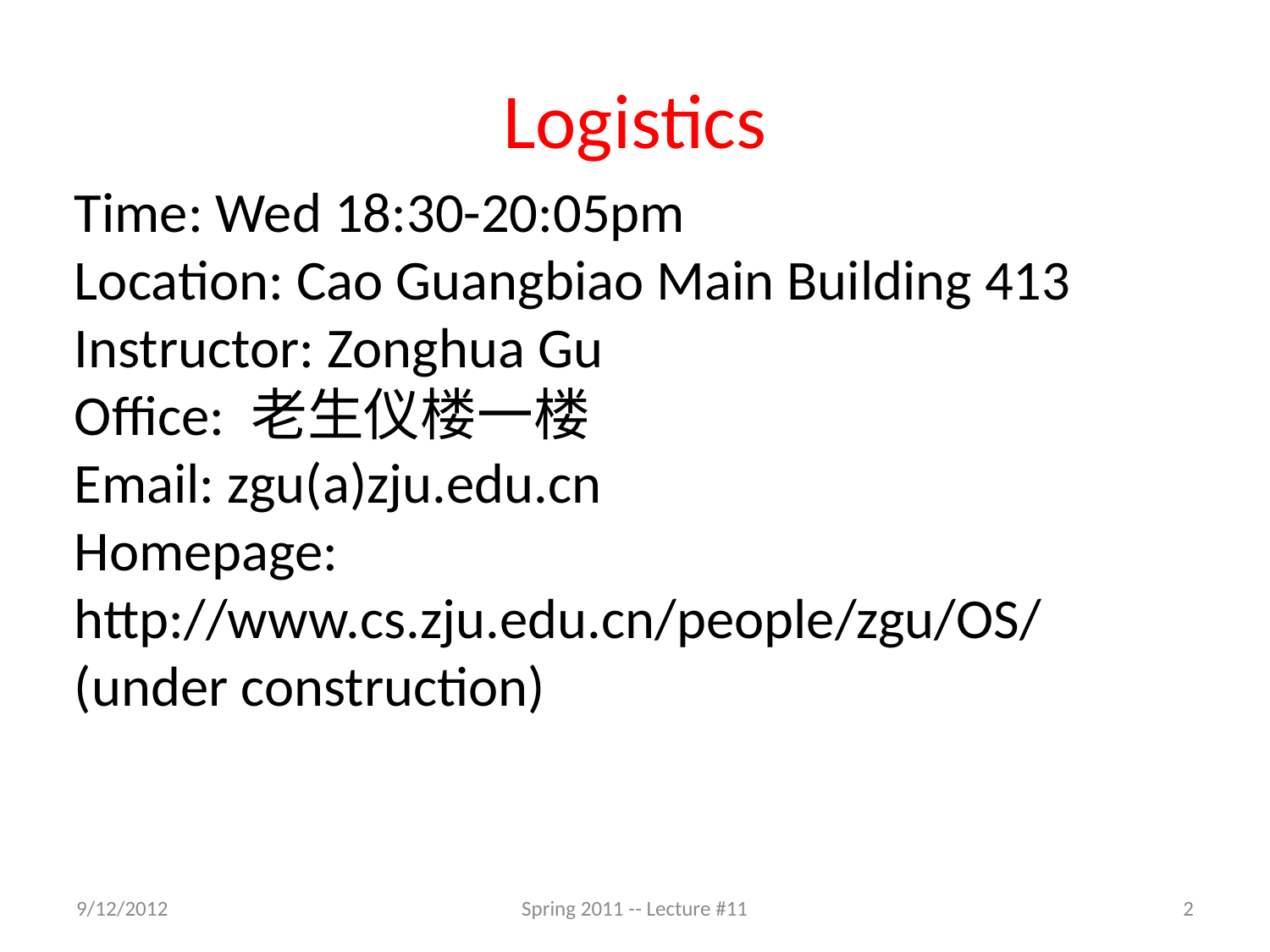

# Logistics
Time: Wed 18:30-20:05pm
Location: Cao Guangbiao Main Building 413
Instructor: Zonghua Gu
Office: 老生仪楼一楼
Email: zgu(a)zju.edu.cn
Homepage: http://www.cs.zju.edu.cn/people/zgu/OS/  (under construction)
9/12/2012
Spring 2011 -- Lecture #11
2